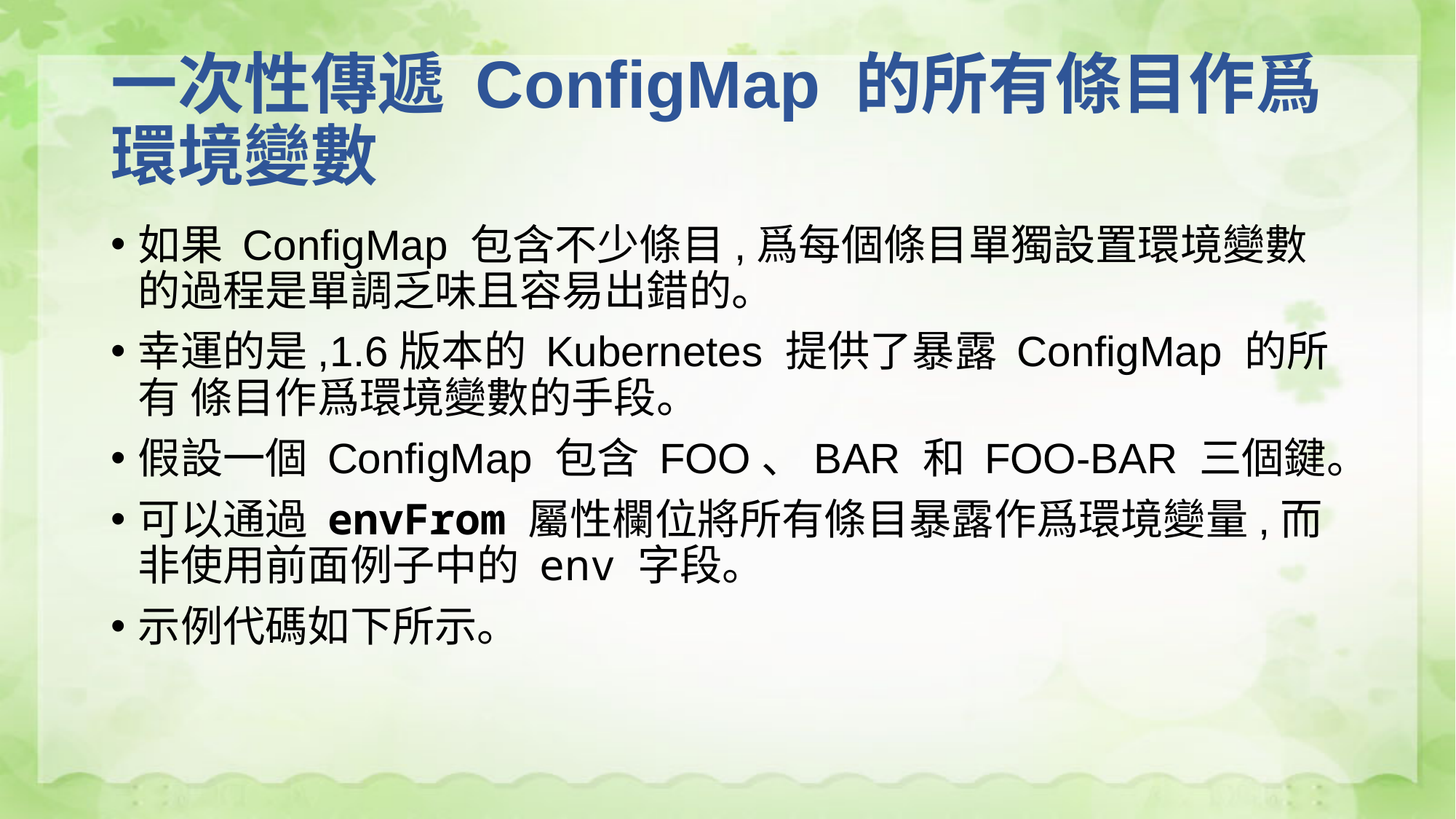

# 一次性傳遞 ConfigMap 的所有條目作爲環境變數
如果 ConfigMap 包含不少條目,爲每個條目單獨設置環境變數的過程是單調乏味且容易出錯的。
幸運的是,1.6版本的 Kubernetes 提供了暴露 ConfigMap 的所有 條目作爲環境變數的手段。
假設一個 ConfigMap 包含 FOO、BAR 和 FOO-BAR 三個鍵。
可以通過 envFrom 屬性欄位將所有條目暴露作爲環境變量,而非使用前面例子中的 env 字段。
示例代碼如下所示。